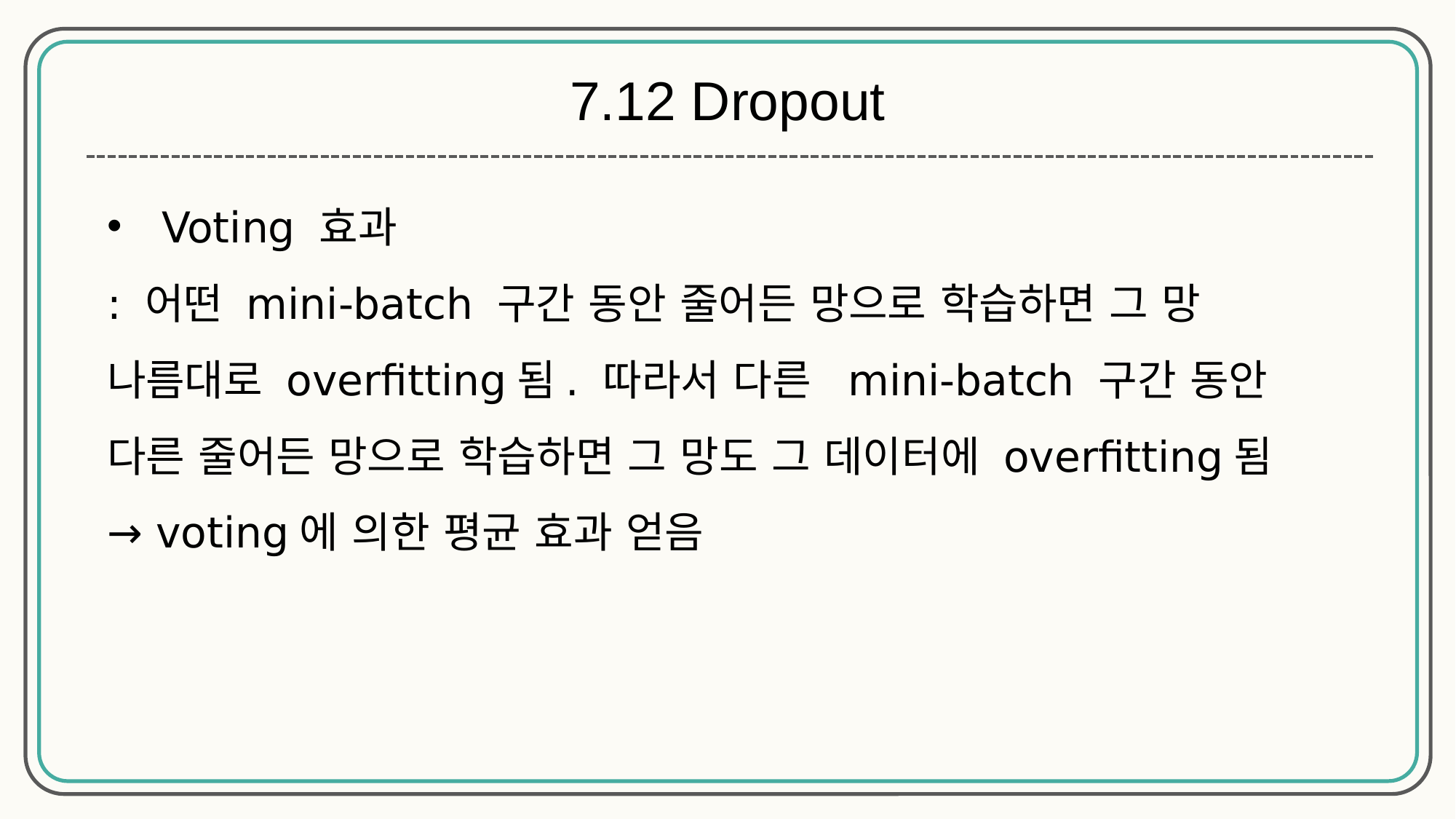

7.12 Dropout
Voting 효과
: 어떤 mini-batch 구간 동안 줄어든 망으로 학습하면 그 망 나름대로 overfitting됨. 따라서 다른  mini-batch 구간 동안 다른 줄어든 망으로 학습하면 그 망도 그 데이터에 overfitting됨
→ voting에 의한 평균 효과 얻음